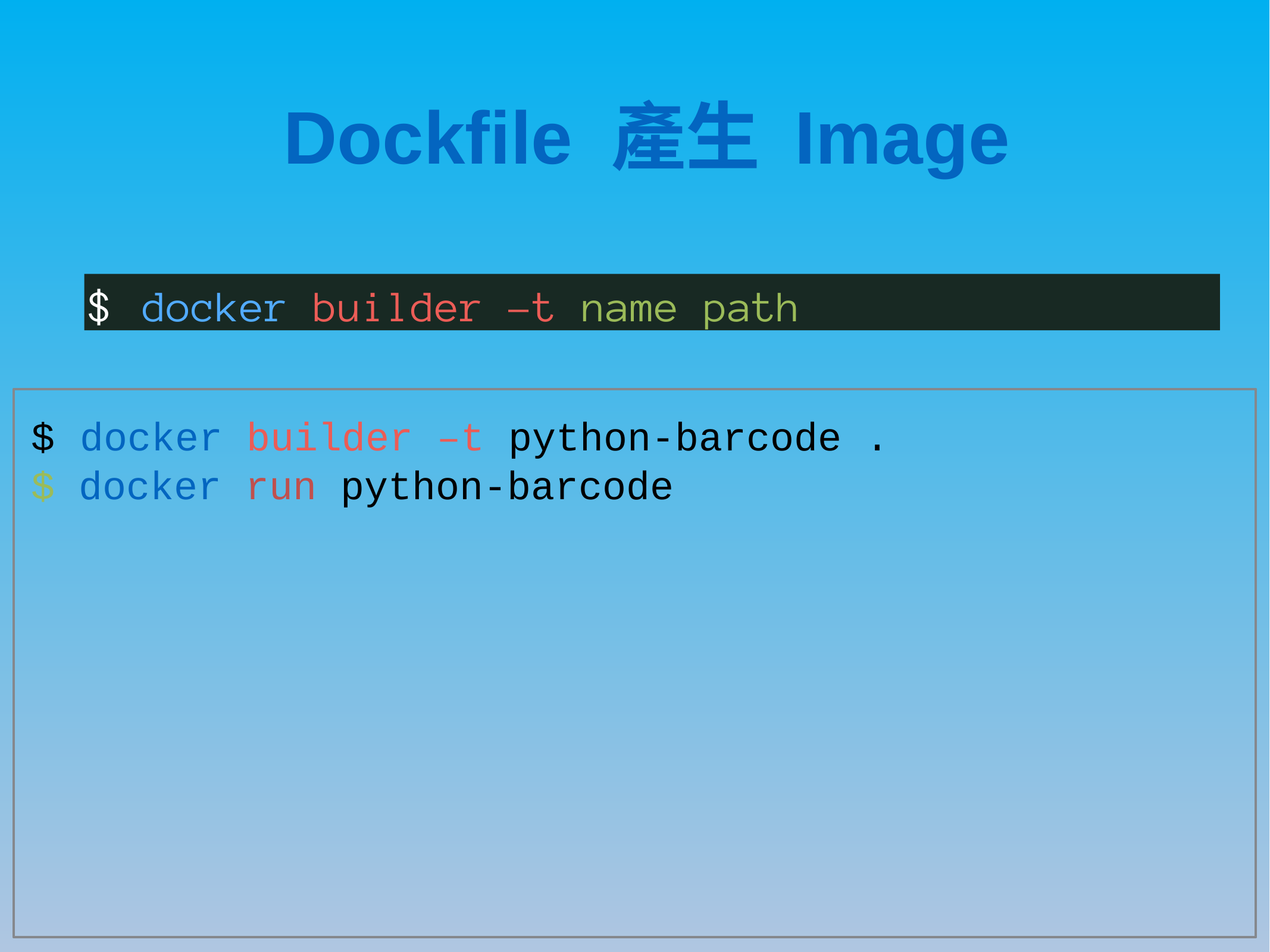

Dockfile 產生 Image
$	docker builder –t name path

$	docker	builder –t python-barcode .
$ docker run python-barcode